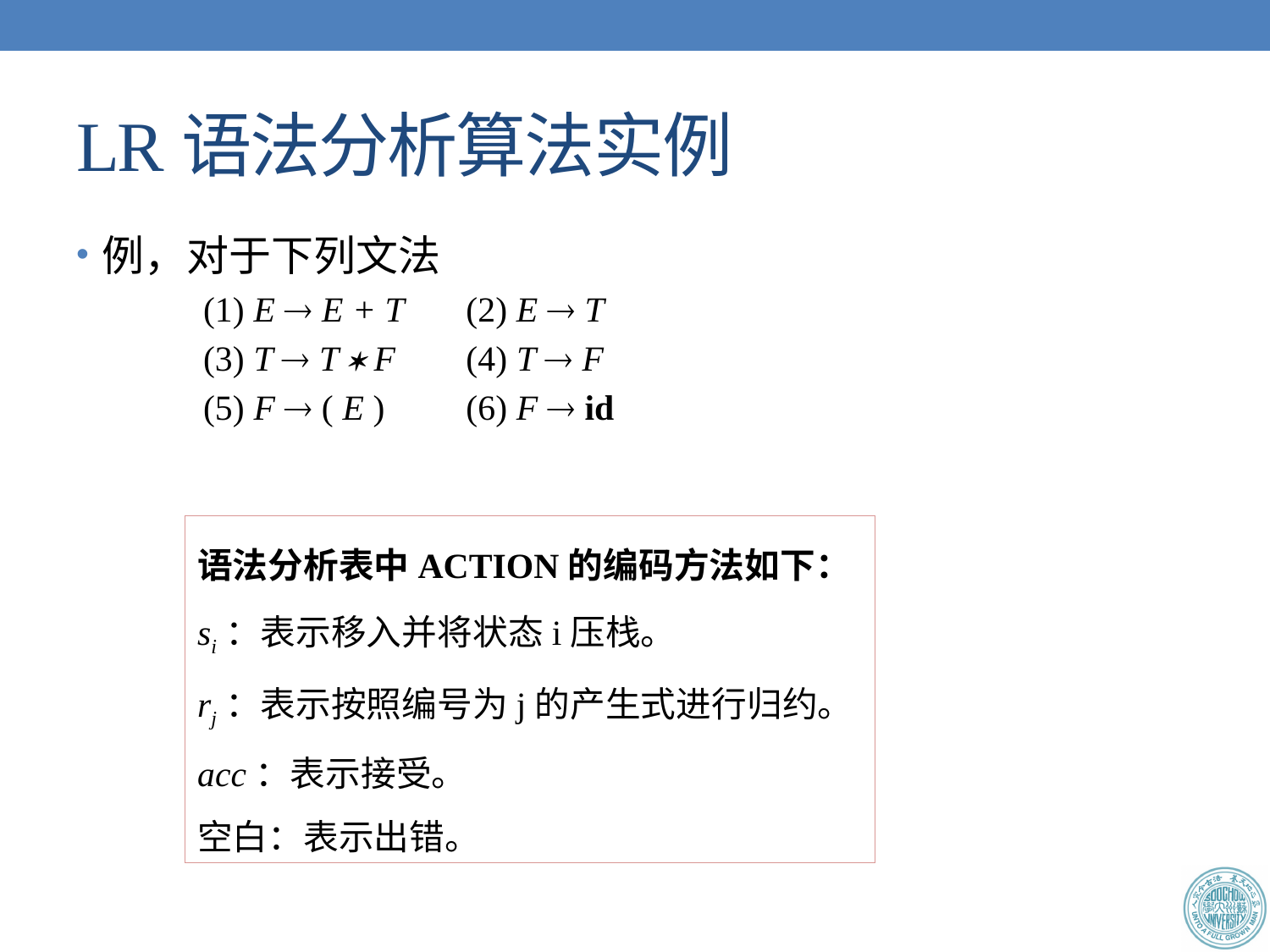

# LR语法分析算法实例
例，对于下列文法
	(1) E → E + T	 (2) E → T
	(3) T → T ∗ F	 (4) T → F
	(5) F → ( E )	 (6) F → id

语法分析表中ACTION的编码方法如下：
si：表示移入并将状态i压栈。
rj：表示按照编号为j的产生式进行归约。
acc：表示接受。
空白：表示出错。